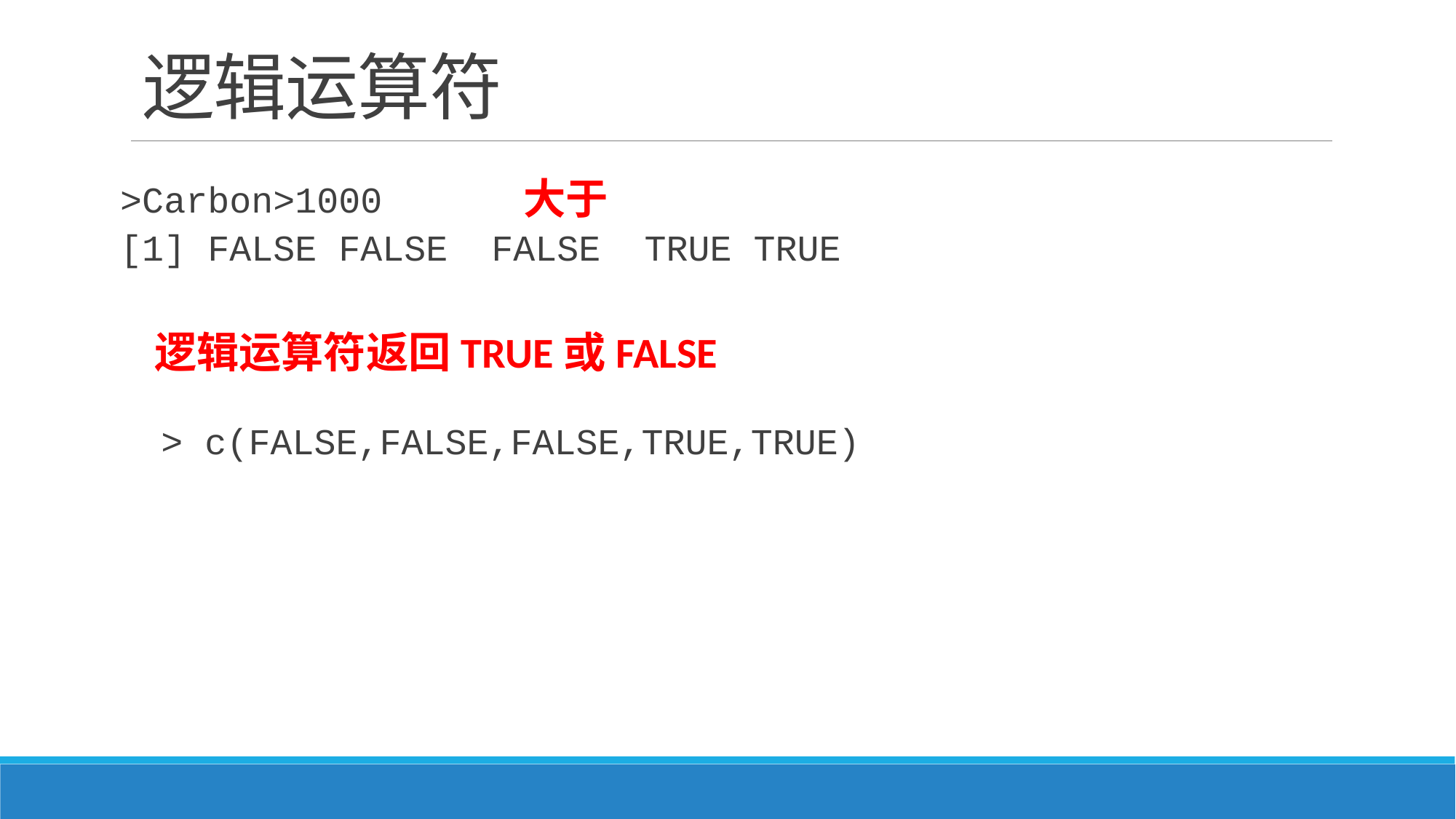

# 逻辑运算符
大于
>Carbon>1000
[1] FALSE FALSE  FALSE  TRUE TRUE

	> c(FALSE,FALSE,FALSE,TRUE,TRUE)

逻辑运算符返回TRUE或FALSE